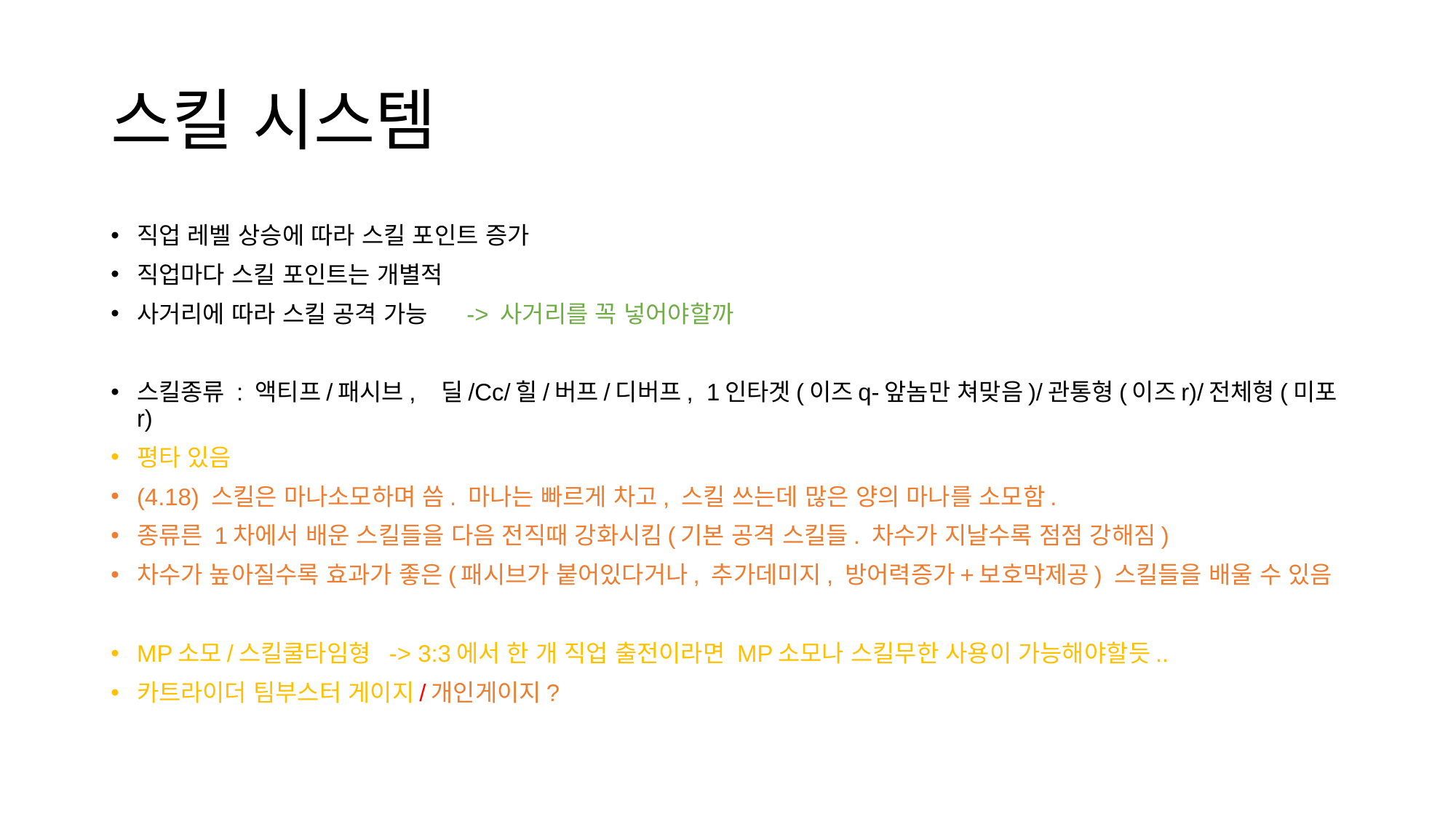

# 스킬 시스템
직업 레벨 상승에 따라 스킬 포인트 증가
직업마다 스킬 포인트는 개별적
사거리에 따라 스킬 공격 가능     -> 사거리를 꼭 넣어야할까

스킬종류 : 액티프/패시브,   딜/Cc/힐/버프/디버프,  1인타겟(이즈q-앞놈만 쳐맞음)/관통형(이즈r)/전체형(미포r)
평타 있음
(4.18) 스킬은 마나소모하며 씀. 마나는 빠르게 차고, 스킬 쓰는데 많은 양의 마나를 소모함.
종류른 1차에서 배운 스킬들을 다음 전직때 강화시킴(기본 공격 스킬들. 차수가 지날수록 점점 강해짐)
차수가 높아질수록 효과가 좋은(패시브가 붙어있다거나, 추가데미지, 방어력증가+보호막제공) 스킬들을 배울 수 있음

MP소모/스킬쿨타임형  -> 3:3에서 한 개 직업 출전이라면 MP소모나 스킬무한 사용이 가능해야할듯..
카트라이더 팀부스터 게이지/개인게이지?